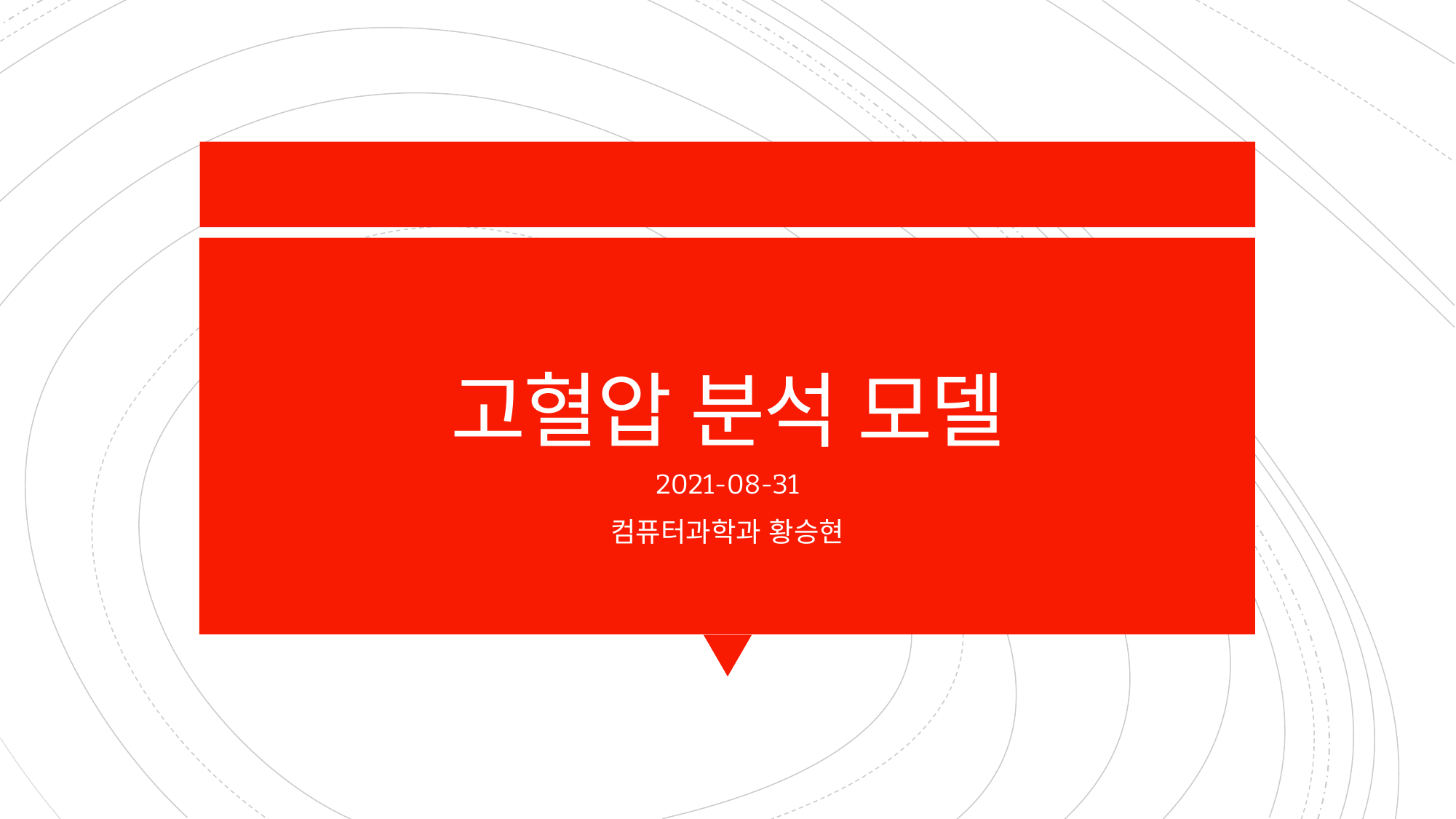

# 고혈압 분석 모델
2021-08-31
컴퓨터과학과 황승현